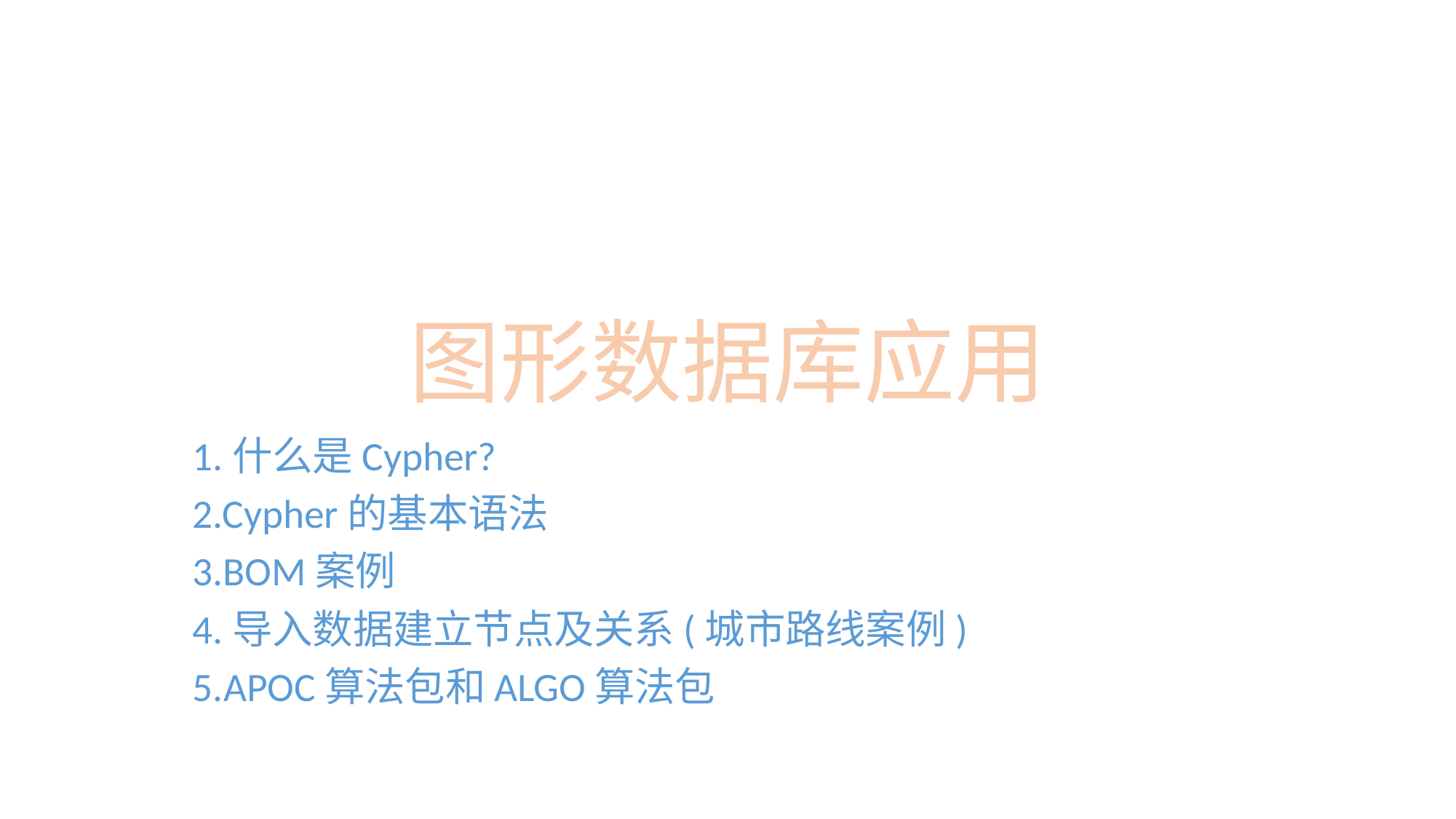

# 图形数据库应用
1.什么是Cypher?
2.Cypher的基本语法
3.BOM案例
4.导入数据建立节点及关系(城市路线案例)
5.APOC算法包和ALGO算法包